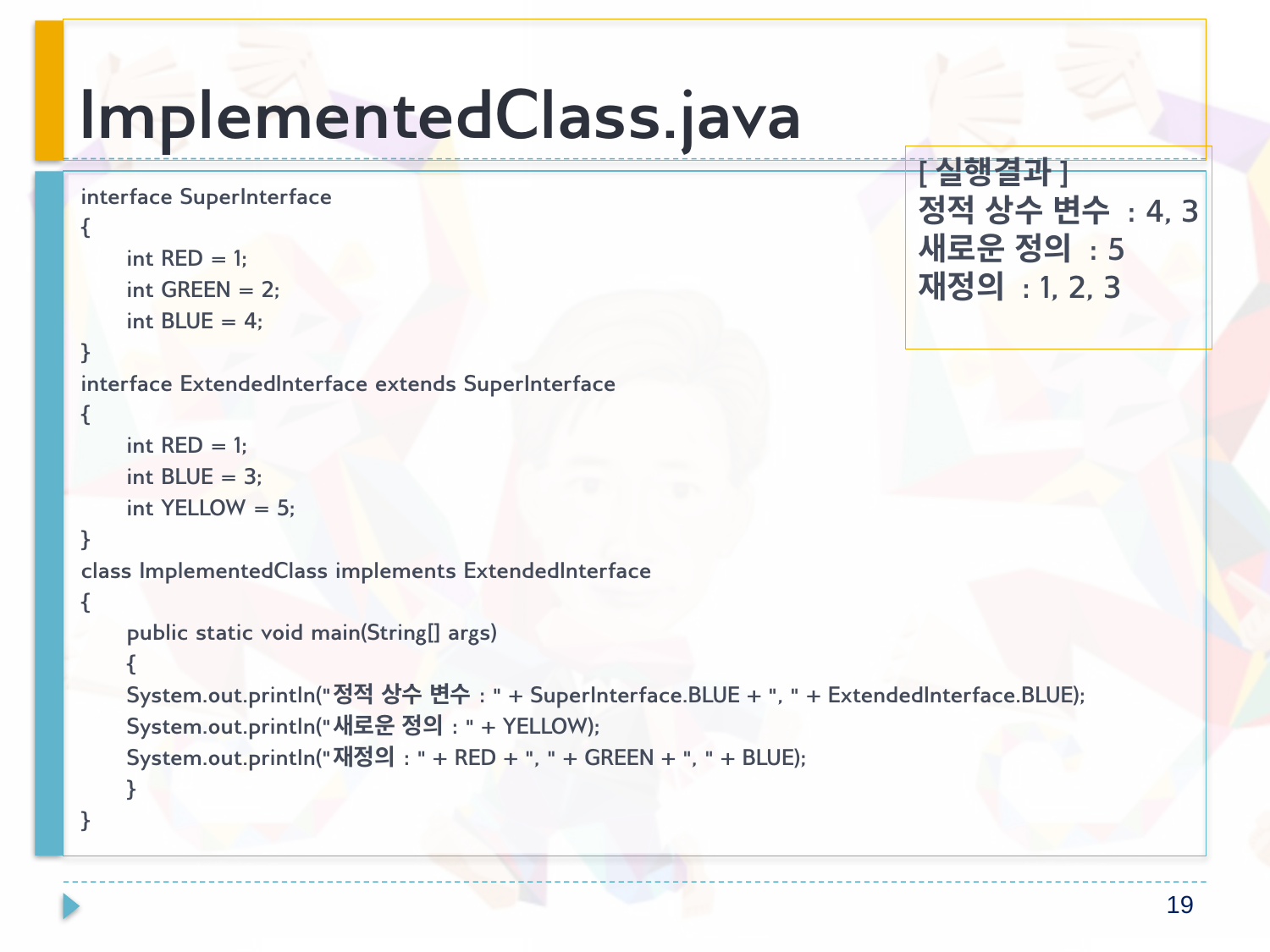

# ImplementedClass.java
[실행결과]
정적 상수 변수 : 4, 3
새로운 정의 : 5
재정의 : 1, 2, 3

interface SuperInterface
{
	int RED = 1;
	int GREEN = 2;
	int BLUE = 4;
}
interface ExtendedInterface extends SuperInterface
{
	int RED = 1;
	int BLUE = 3;
	int YELLOW = 5;
}
class ImplementedClass implements ExtendedInterface
{
	public static void main(String[] args)
	{
		System.out.println("정적 상수 변수 : " + SuperInterface.BLUE + ", " + ExtendedInterface.BLUE);
		System.out.println("새로운 정의 : " + YELLOW);
		System.out.println("재정의 : " + RED + ", " + GREEN + ", " + BLUE);
	}
}
19